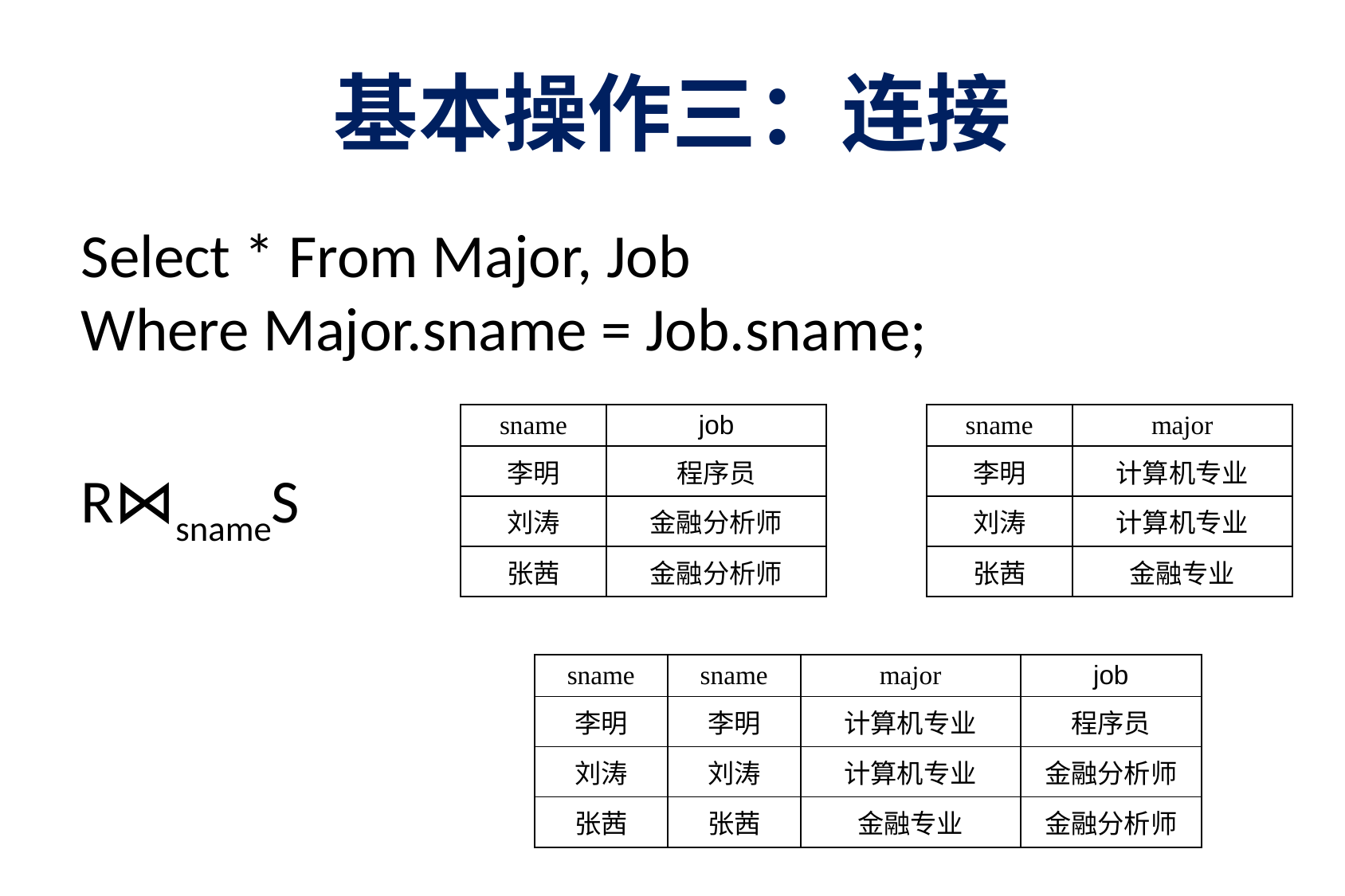

# 基本操作三：连接
Select * From Major, Job
Where Major.sname = Job.sname;

R⋈snameS
| sname | job |
| --- | --- |
| 李明 | 程序员 |
| 刘涛 | 金融分析师 |
| 张茜 | 金融分析师 |
| sname | major |
| --- | --- |
| 李明 | 计算机专业 |
| 刘涛 | 计算机专业 |
| 张茜 | 金融专业 |
| sname | sname | major | job |
| --- | --- | --- | --- |
| 李明 | 李明 | 计算机专业 | 程序员 |
| 刘涛 | 刘涛 | 计算机专业 | 金融分析师 |
| 张茜 | 张茜 | 金融专业 | 金融分析师 |
| sname | major | job |
| --- | --- | --- |
| 李明 | 计算机专业 | 程序员 |
| 刘涛 | 计算机专业 | 金融分析师 |
| 张茜 | 金融专业 | 金融分析师 |